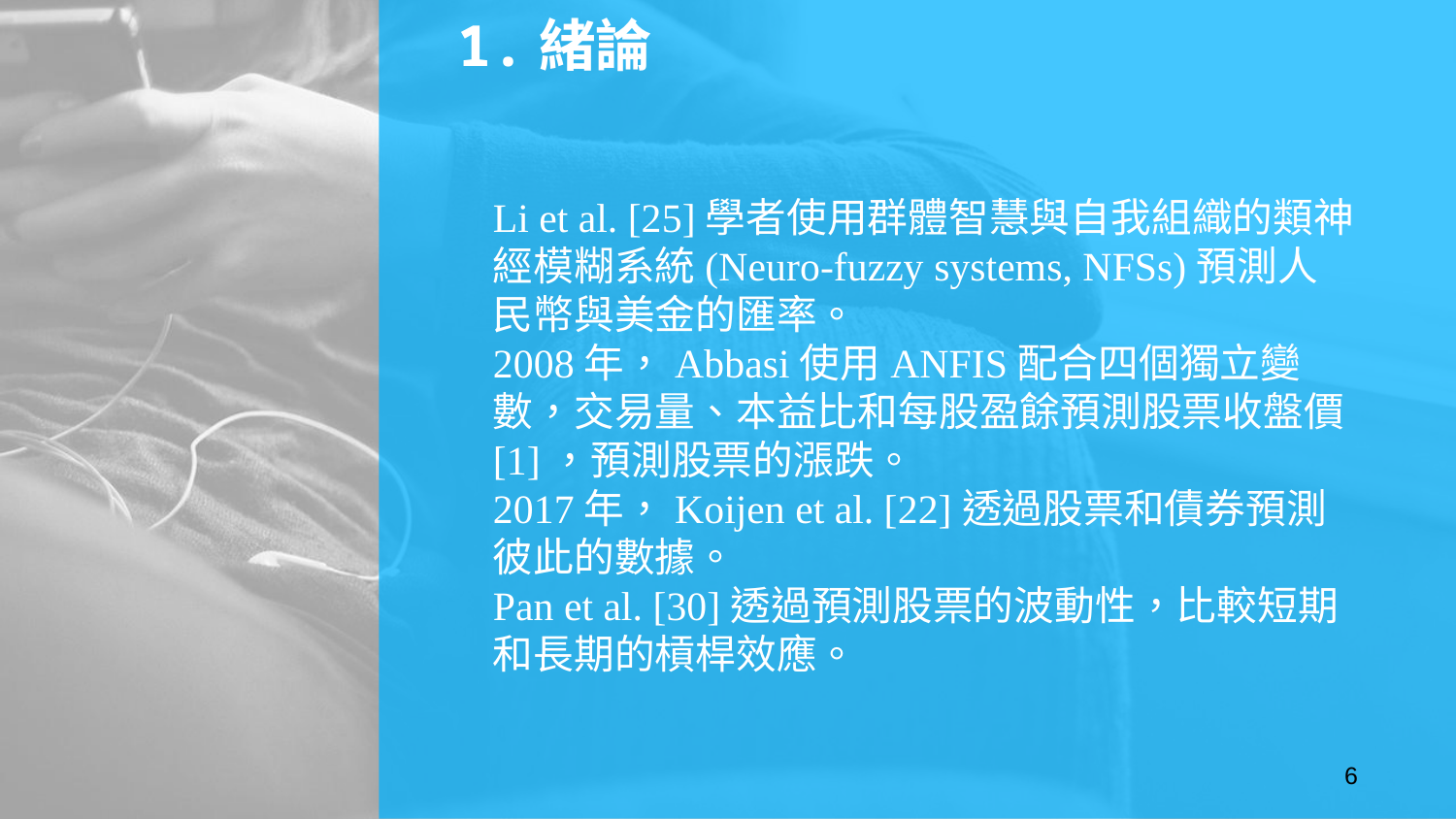

# 1.緒論
Li et al. [25]學者使用群體智慧與自我組織的類神經模糊系統(Neuro-fuzzy systems, NFSs)預測人民幣與美金的匯率。
2008年，Abbasi使用ANFIS配合四個獨立變數，交易量、本益比和每股盈餘預測股票收盤價[1]，預測股票的漲跌。
2017年，Koijen et al. [22]透過股票和債券預測彼此的數據。
Pan et al. [30]透過預測股票的波動性，比較短期和長期的槓桿效應。

6